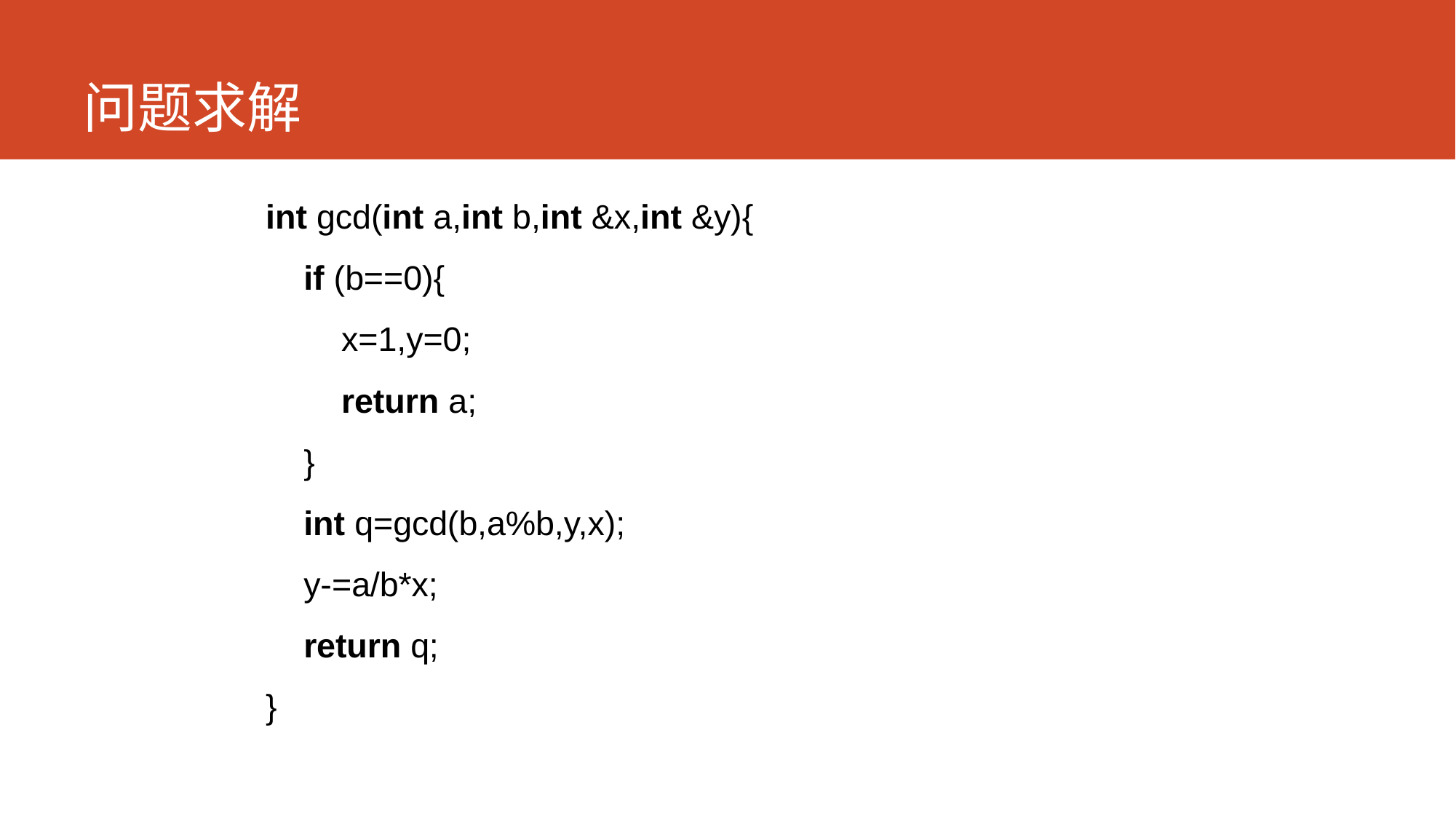

# 问题求解
int gcd(int a,int b,int &x,int &y){
    if (b==0){
        x=1,y=0;
        return a;
    }
    int q=gcd(b,a%b,y,x);
    y-=a/b*x;
    return q;
}